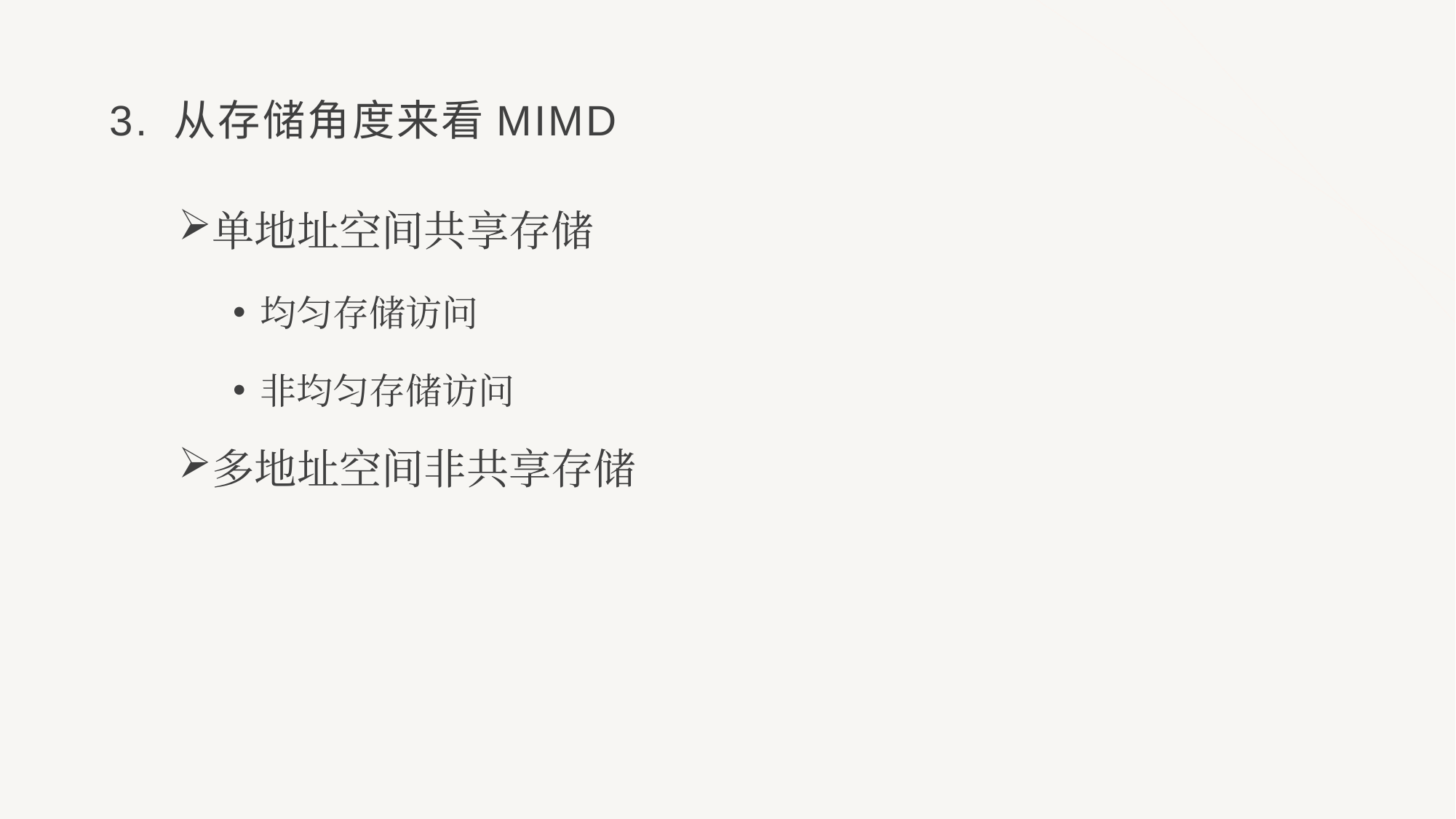

# 3. 从存储角度来看MIMD
单地址空间共享存储
均匀存储访问
非均匀存储访问
多地址空间非共享存储